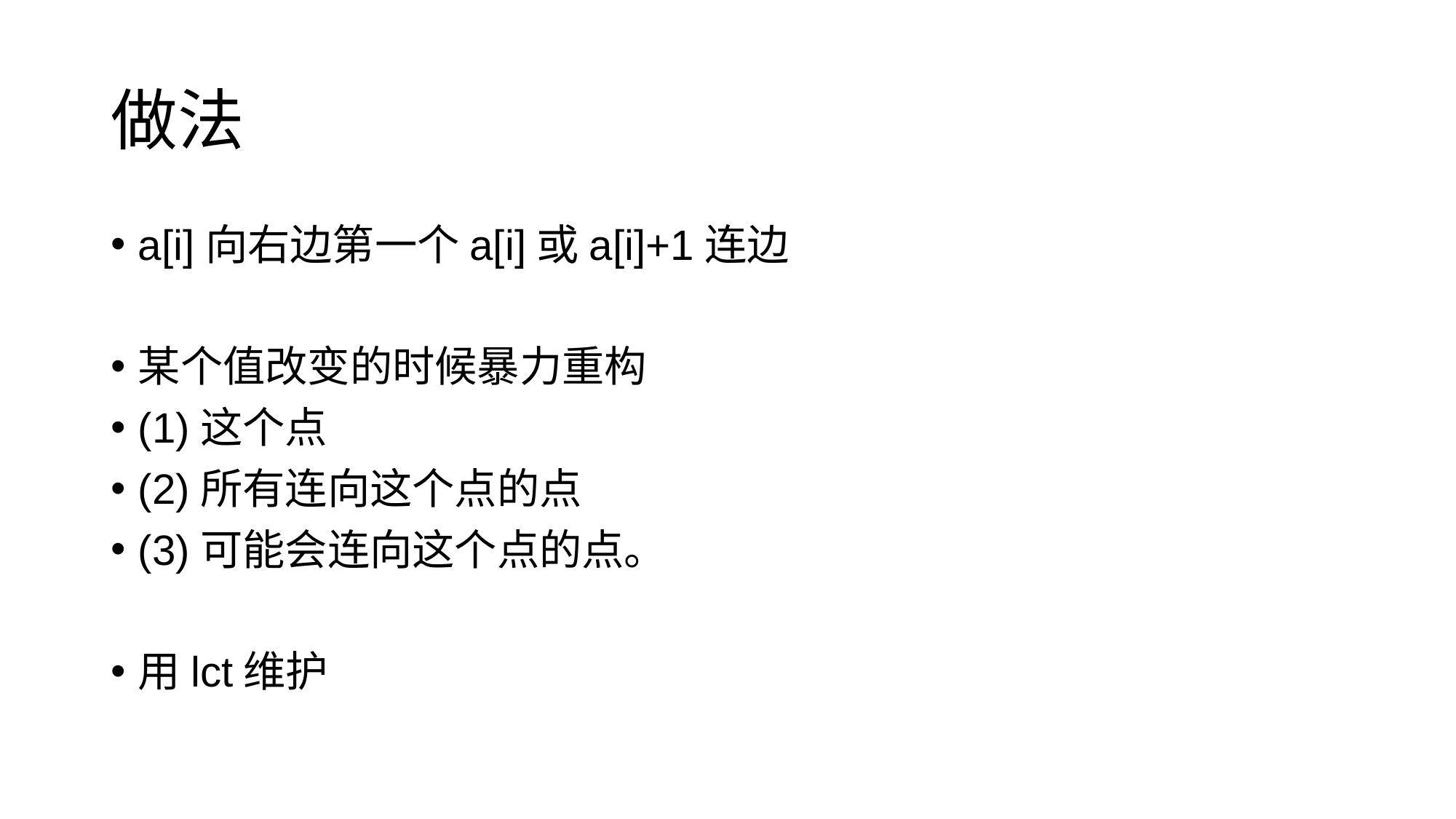

# 做法
a[i]向右边第一个a[i]或a[i]+1连边

某个值改变的时候暴力重构
(1)这个点
(2)所有连向这个点的点
(3)可能会连向这个点的点。

用lct维护